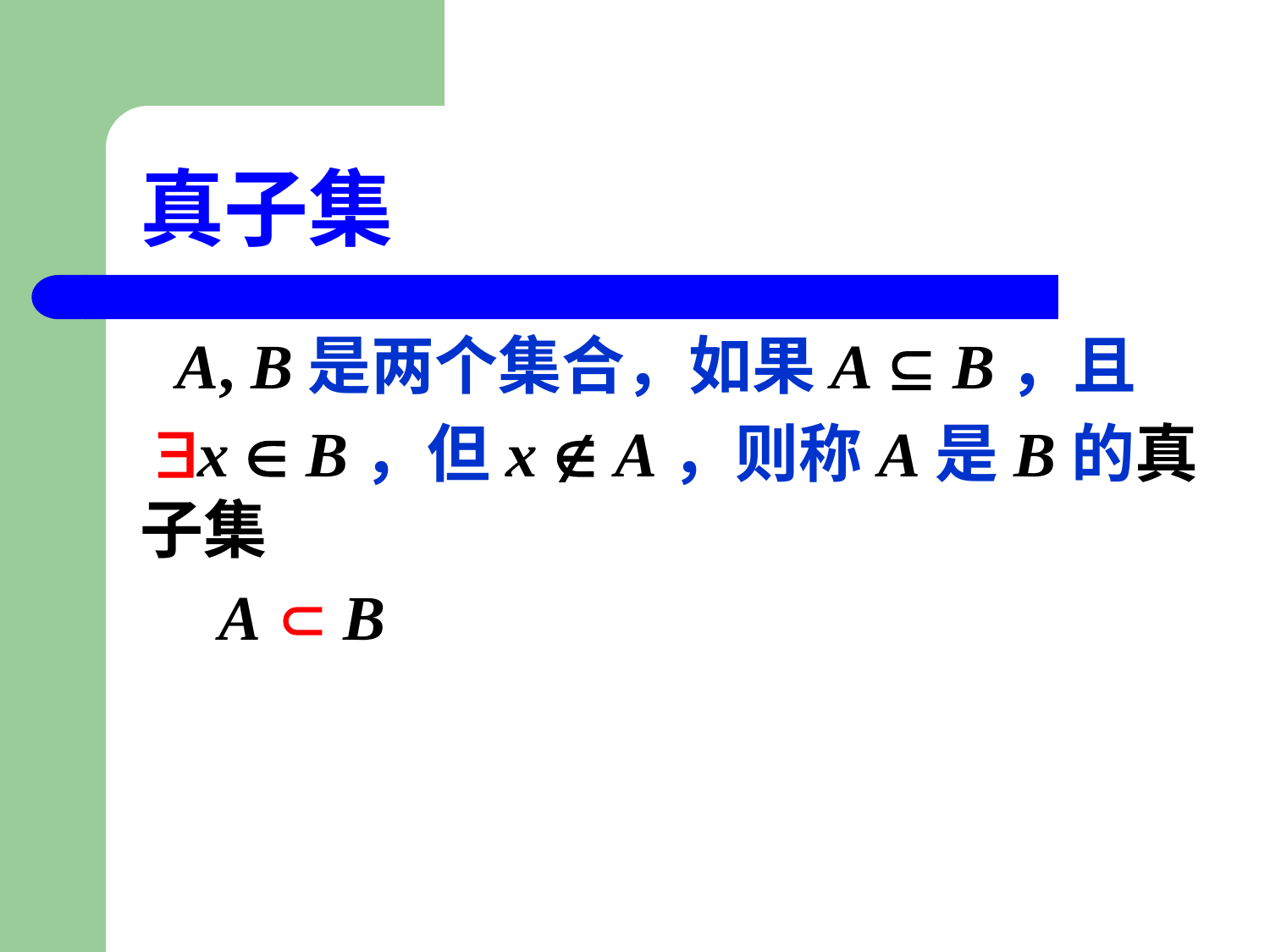

# 真子集
   A, B是两个集合，如果A ⊆ B，且
 ∃x ∈ B，但x ∉ A，则称A是B的真子集
     A ⊂ B